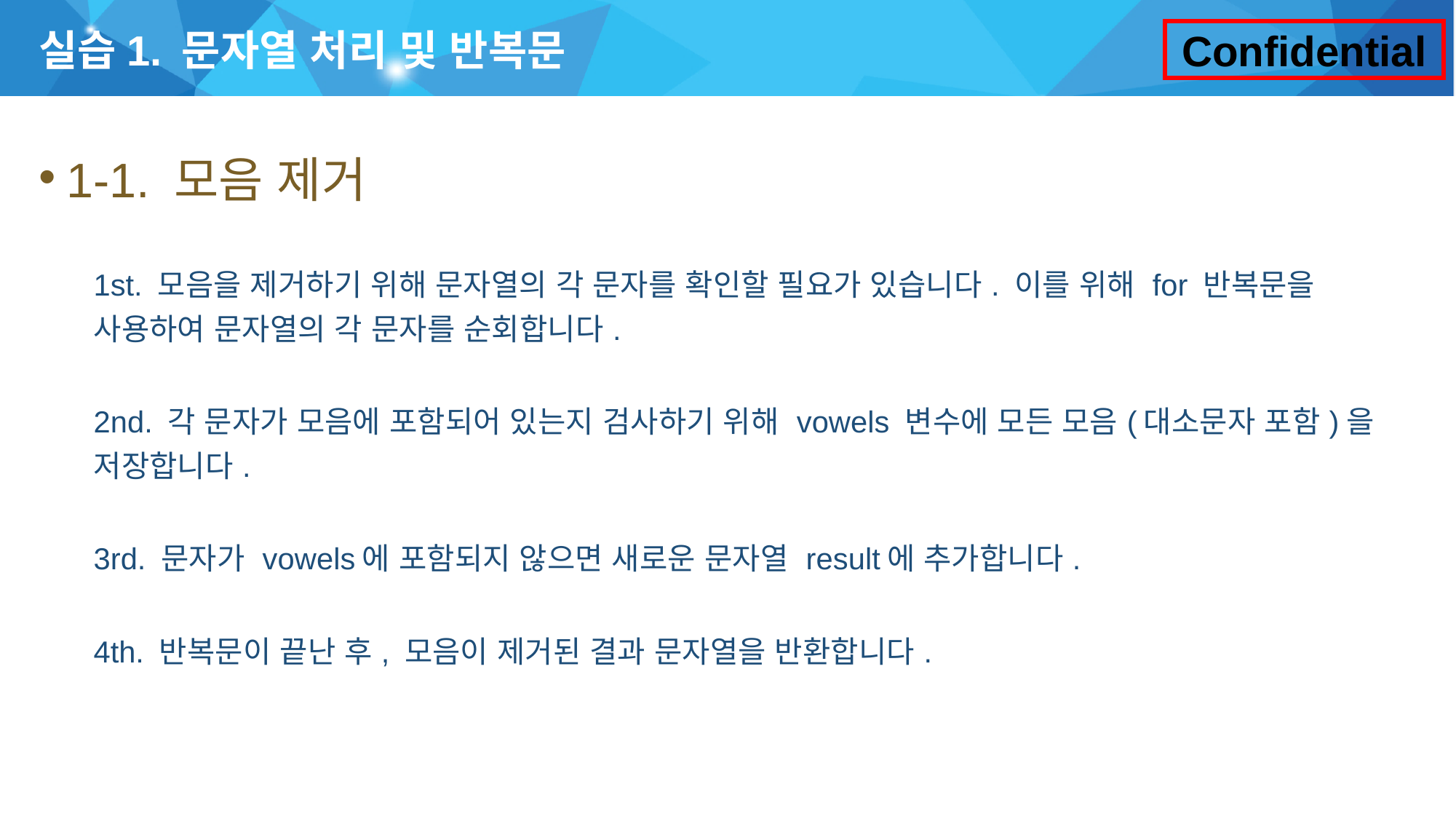

# 실습1. 문자열 처리 및 반복문
1-1. 모음 제거

1st. 모음을 제거하기 위해 문자열의 각 문자를 확인할 필요가 있습니다. 이를 위해 for 반복문을 사용하여 문자열의 각 문자를 순회합니다.

2nd. 각 문자가 모음에 포함되어 있는지 검사하기 위해 vowels 변수에 모든 모음(대소문자 포함)을 저장합니다.

3rd. 문자가 vowels에 포함되지 않으면 새로운 문자열 result에 추가합니다.

4th. 반복문이 끝난 후, 모음이 제거된 결과 문자열을 반환합니다.